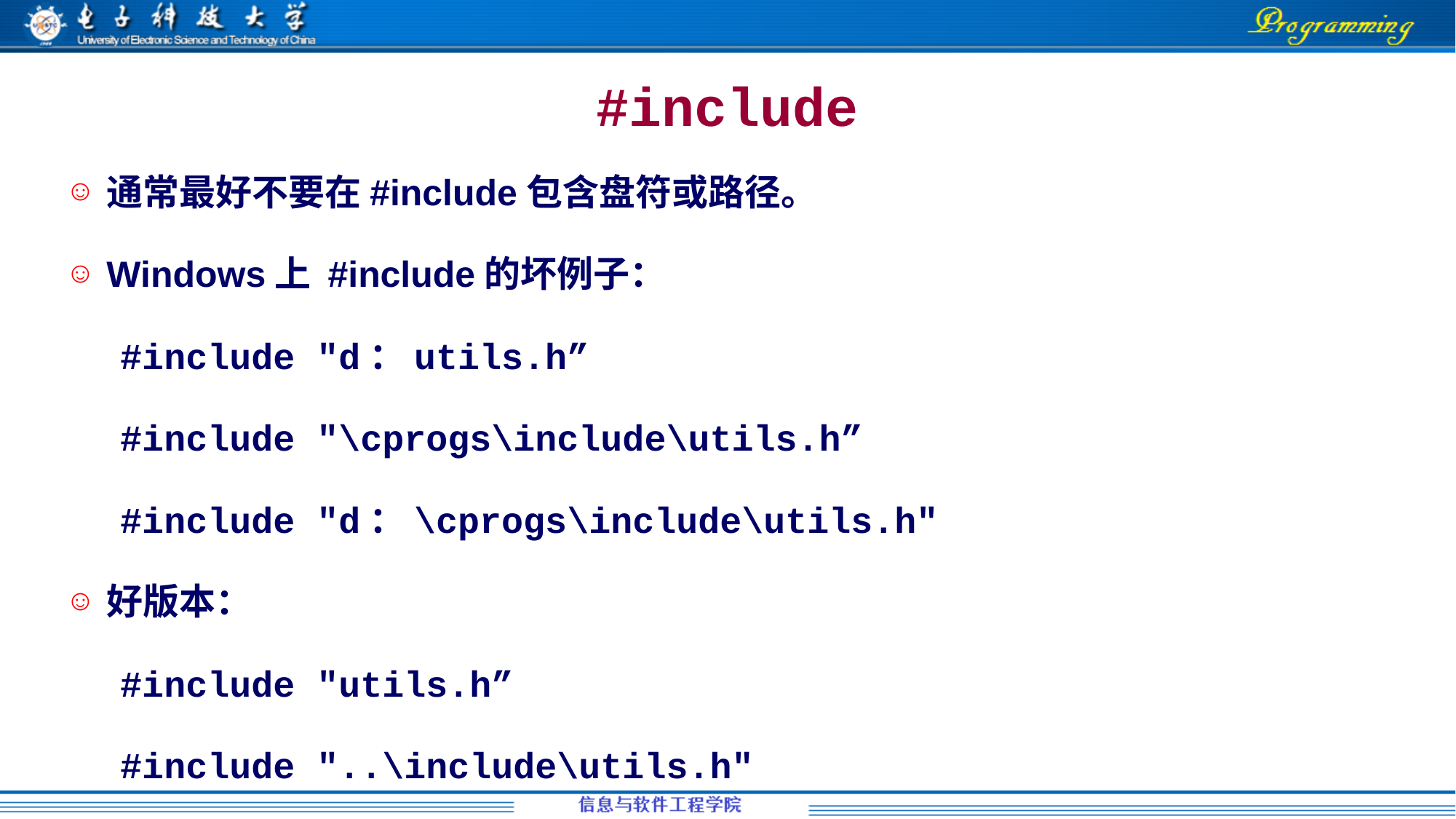

#include
通常最好不要在#include包含盘符或路径。
Windows上 #include的坏例子：
#include "d：utils.h”
#include "\cprogs\include\utils.h”
#include "d：\cprogs\include\utils.h"
好版本：
#include "utils.h”
#include "..\include\utils.h"